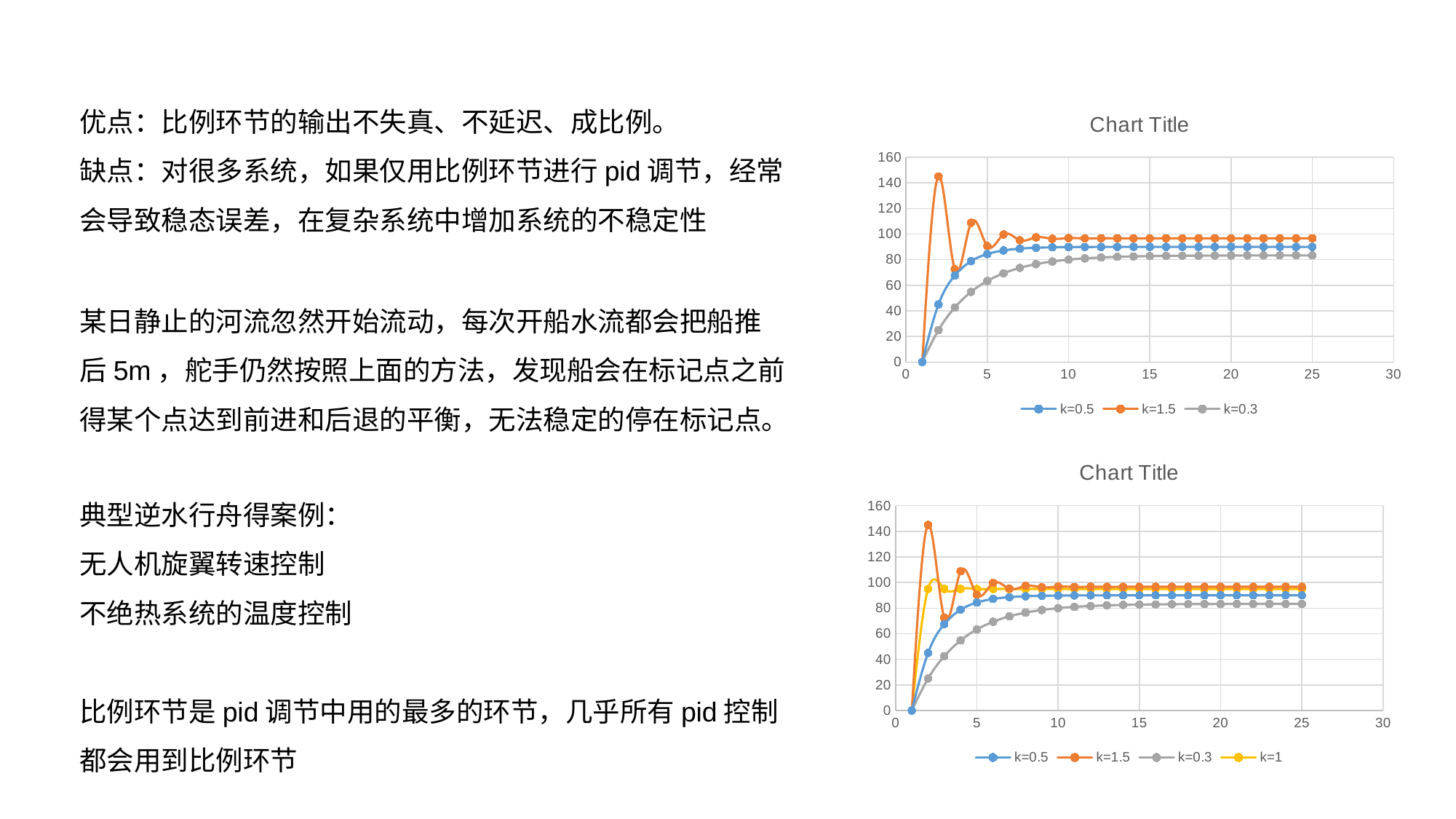

优点：比例环节的输出不失真、不延迟、成比例。
缺点：对很多系统，如果仅用比例环节进行pid调节，经常会导致稳态误差，在复杂系统中增加系统的不稳定性

### Chart:

| Category | k=0.5 | k=1.5 | k=0.3 |
|---|---|---|---|
某日静止的河流忽然开始流动，每次开船水流都会把船推后5m，舵手仍然按照上面的方法，发现船会在标记点之前得某个点达到前进和后退的平衡，无法稳定的停在标记点。

### Chart:

| Category | k=0.5 | k=1.5 | k=0.3 | k=1 |
|---|---|---|---|---|
典型逆水行舟得案例：
无人机旋翼转速控制
不绝热系统的温度控制

比例环节是pid调节中用的最多的环节，几乎所有pid控制都会用到比例环节